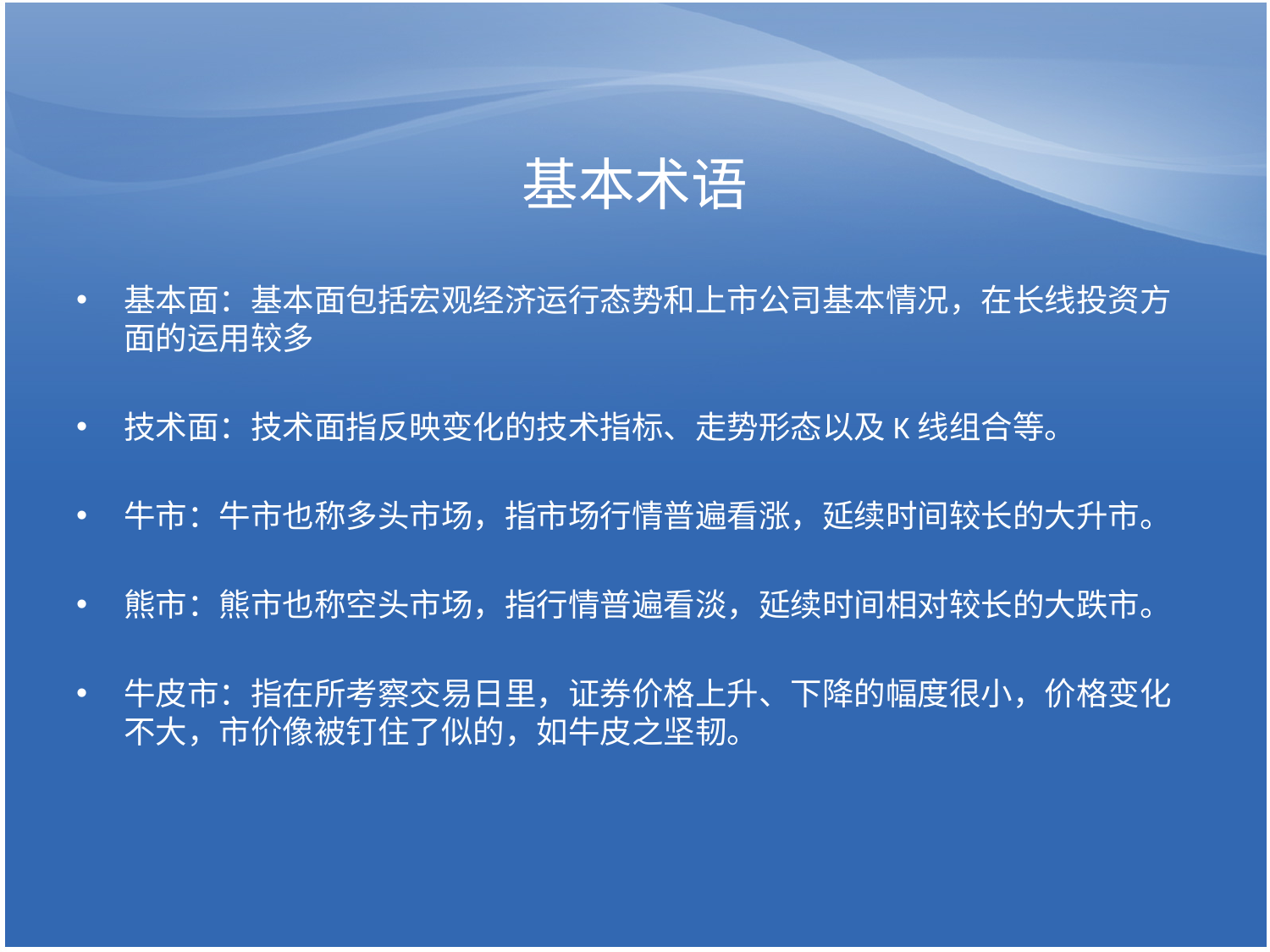

# 基本术语
基本面：基本面包括宏观经济运行态势和上市公司基本情况，在长线投资方面的运用较多

技术面：技术面指反映变化的技术指标、走势形态以及K线组合等。

牛市：牛市也称多头市场，指市场行情普遍看涨，延续时间较长的大升市。

熊市：熊市也称空头市场，指行情普遍看淡，延续时间相对较长的大跌市。

牛皮市：指在所考察交易日里，证券价格上升、下降的幅度很小，价格变化不大，市价像被钉住了似的，如牛皮之坚韧。